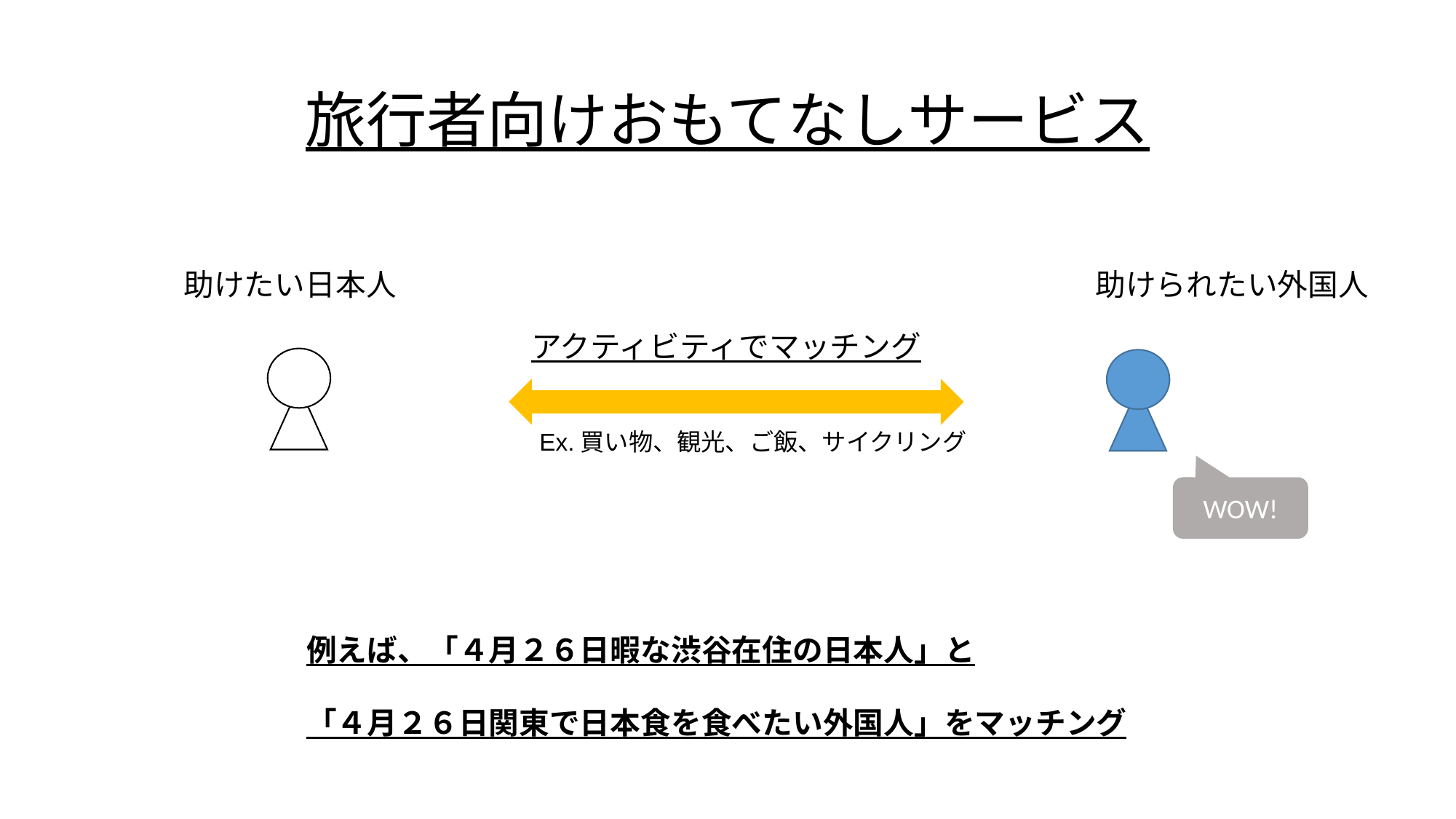

# 旅行者向けおもてなしサービス
助けたい日本人　　　　　　　　　　　　　　　　　　　　　　　助けられたい外国人
アクティビティでマッチング

Ex.買い物、観光、ご飯、サイクリング
WOW!
例えば、「４月２６日暇な渋谷在住の日本人」と

「４月２６日関東で日本食を食べたい外国人」をマッチング